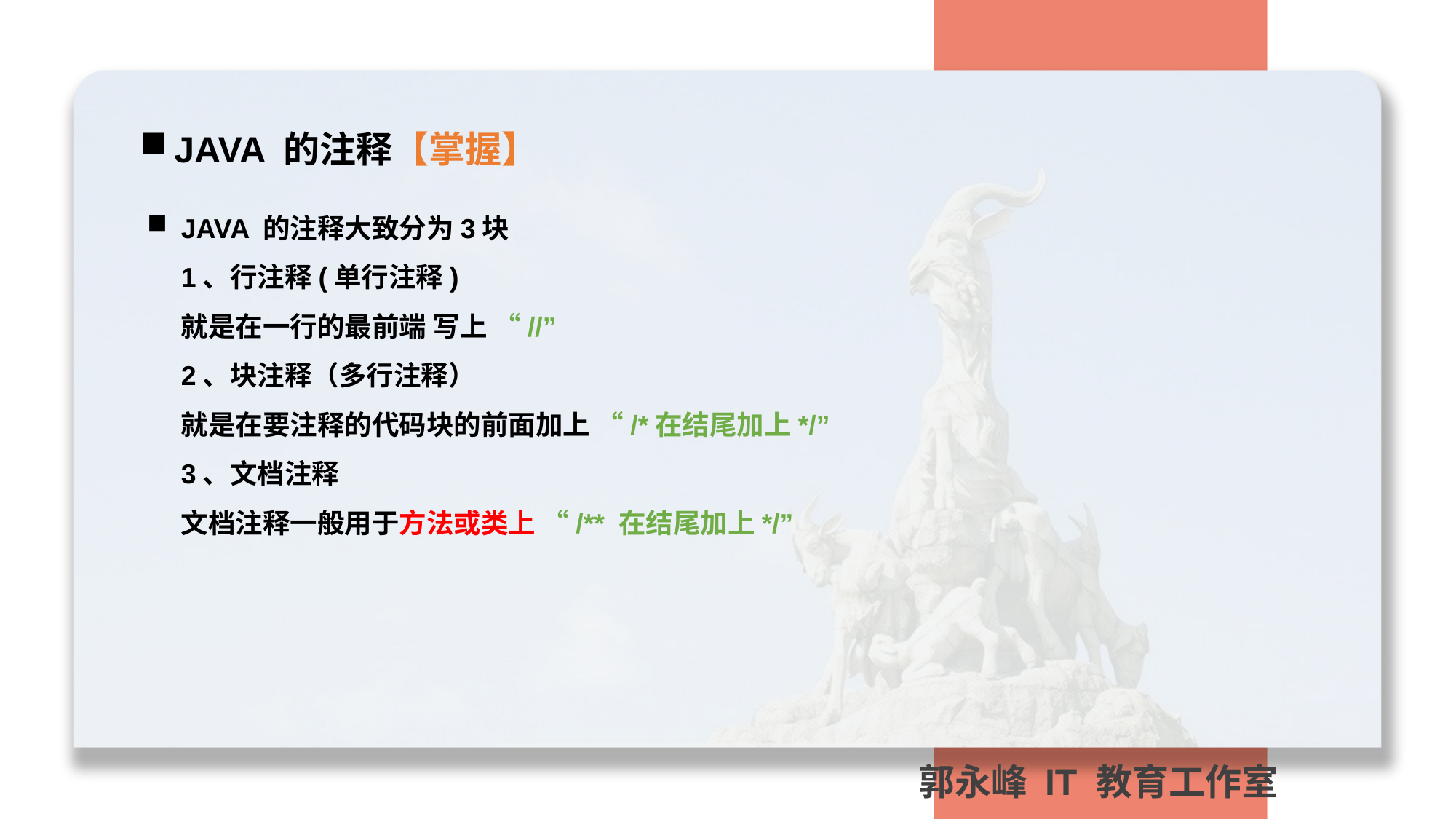

JAVA 的注释【掌握】
JAVA 的注释大致分为3块
1、行注释(单行注释)
就是在一行的最前端 写上 “//”
2、块注释（多行注释）
就是在要注释的代码块的前面加上 “/*在结尾加上*/”
3、文档注释
文档注释一般用于方法或类上 “/** 在结尾加上*/”